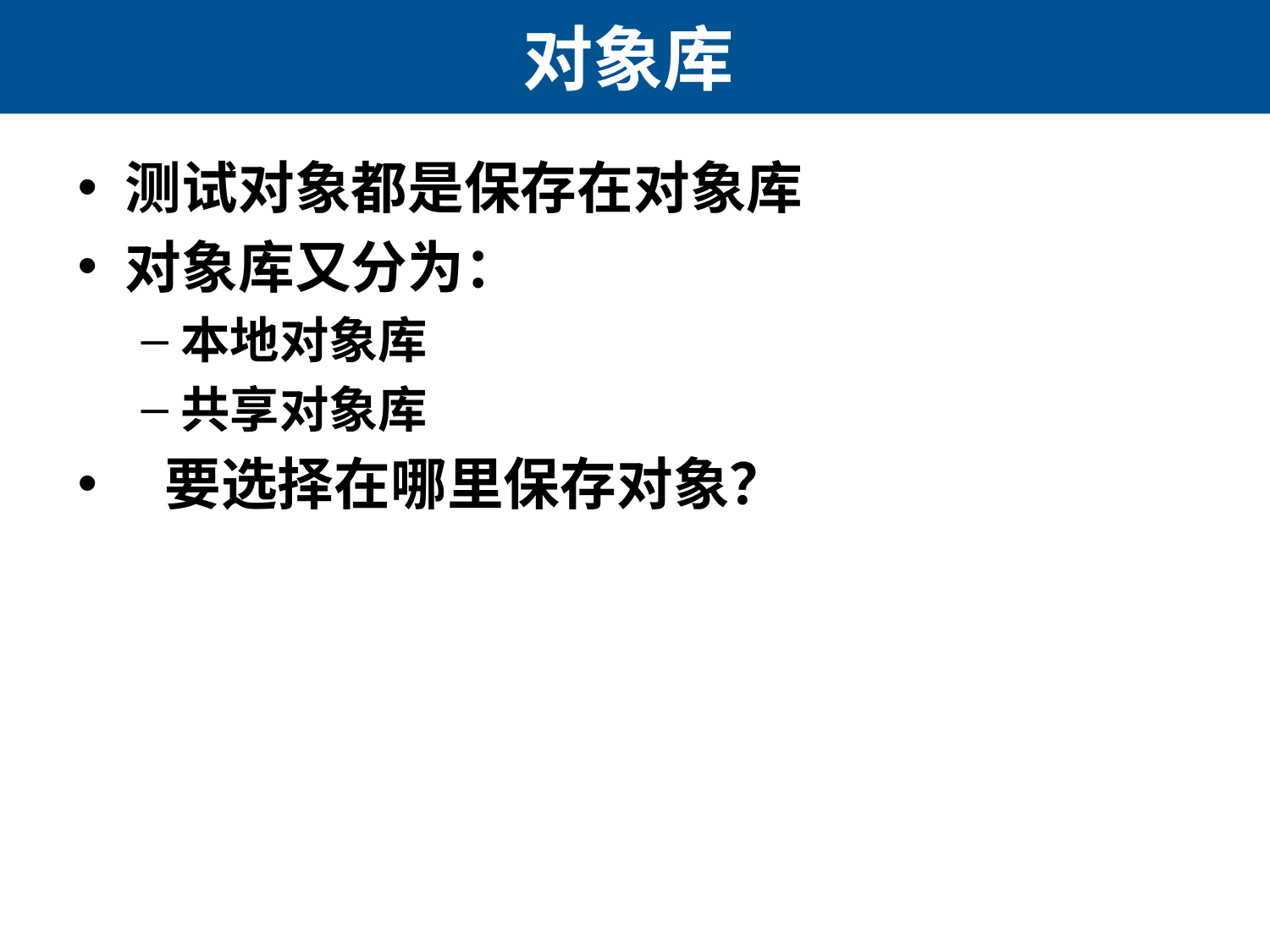

# 对象库
测试对象都是保存在对象库
对象库又分为：
本地对象库
共享对象库
  要选择在哪里保存对象？